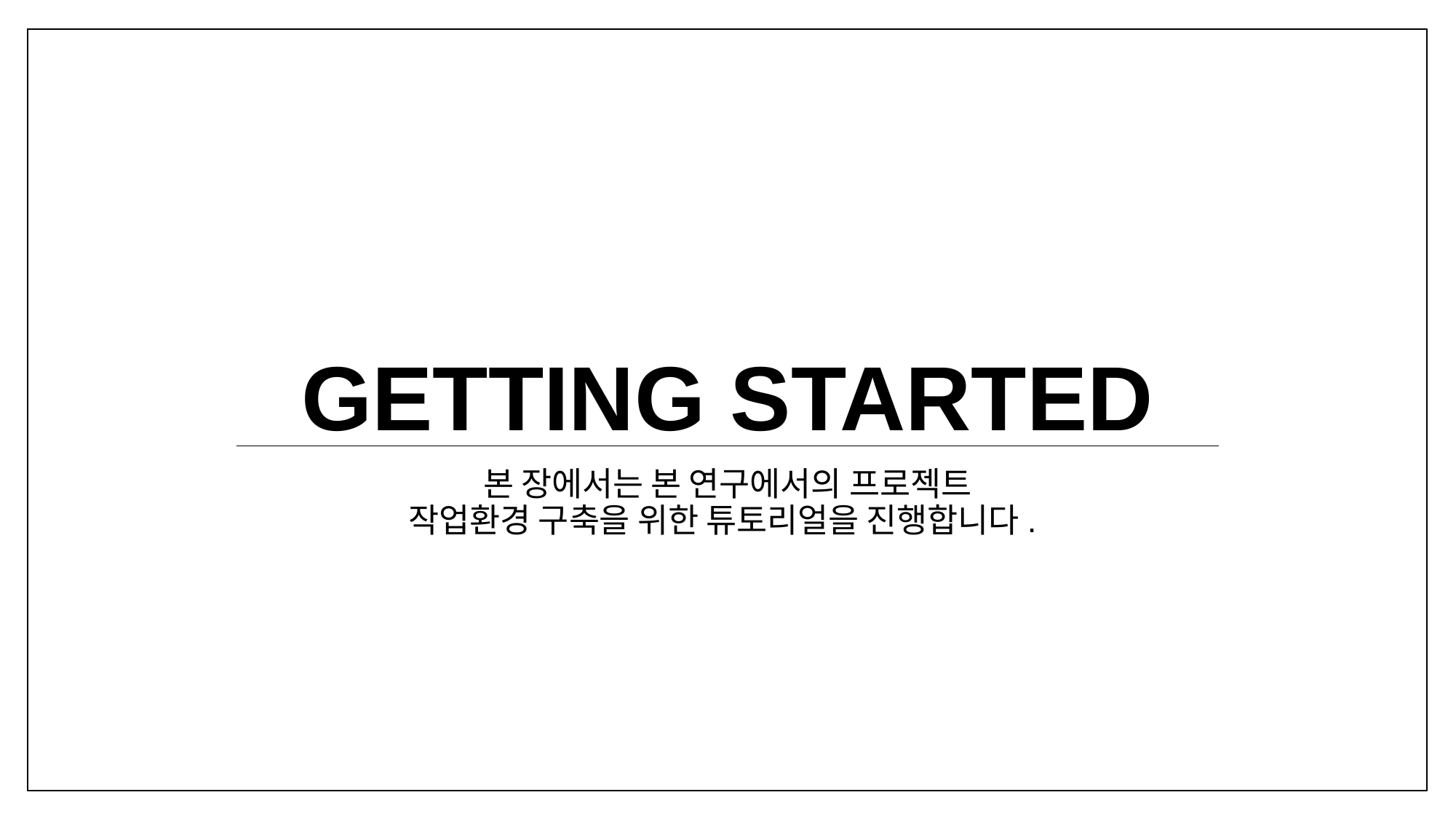

# GETTING STARTED
본 장에서는 본 연구에서의 프로젝트
작업환경 구축을 위한 튜토리얼을 진행합니다.